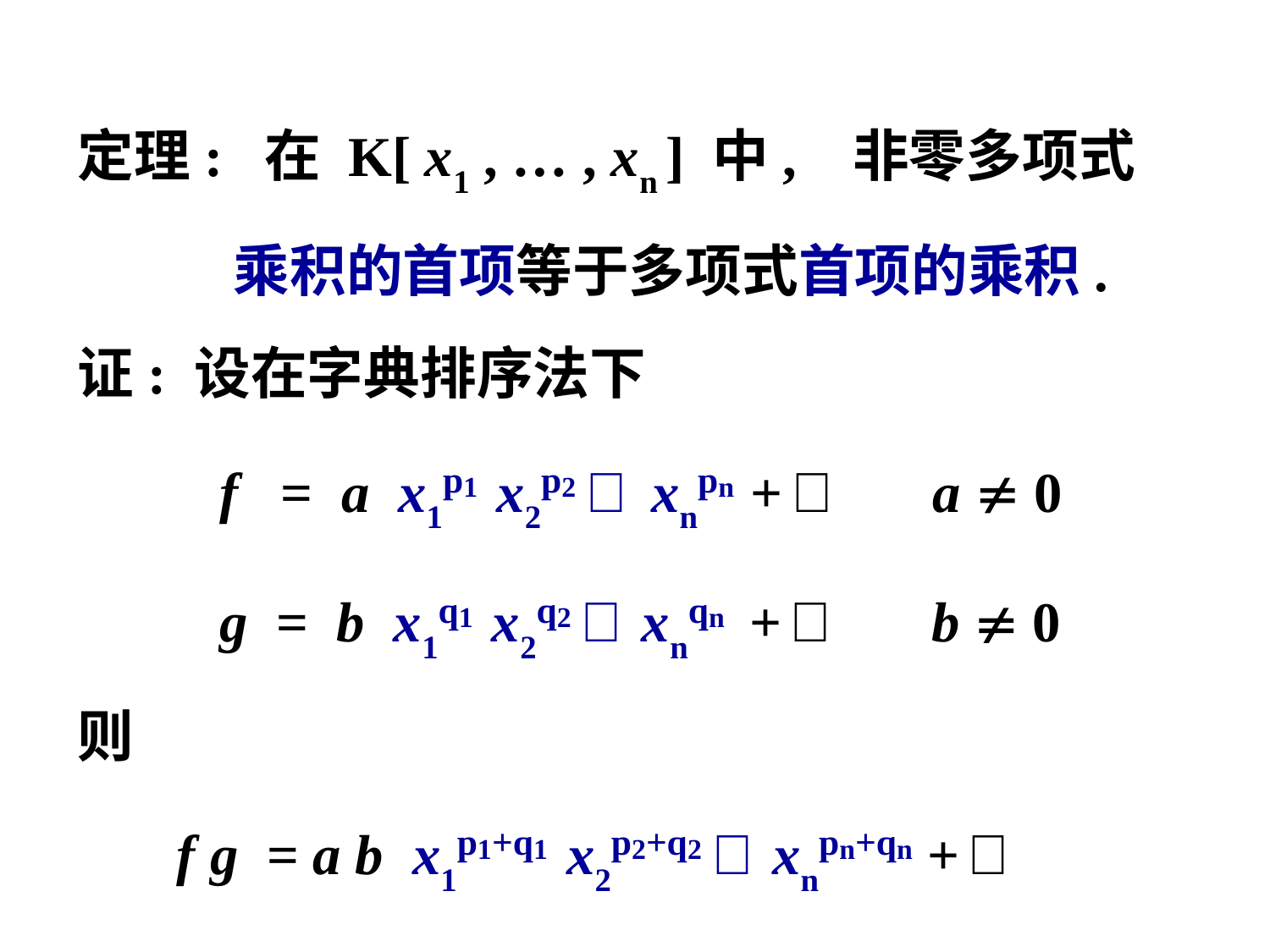

定理:  在 K[ x1 , … , xn ] 中,   非零多项式
           乘积的首项等于多项式首项的乘积.
证: 设在字典排序法下
          f   =  a  x1p1  x2p2 …  xnpn  + …       a ≠ 0
          g  =  b  x1q1  x2q2 …  xnqn   + …       b ≠ 0
则
       f g  = a b  x1p1+q1  x2p2+q2 …  xnpn+qn  + …